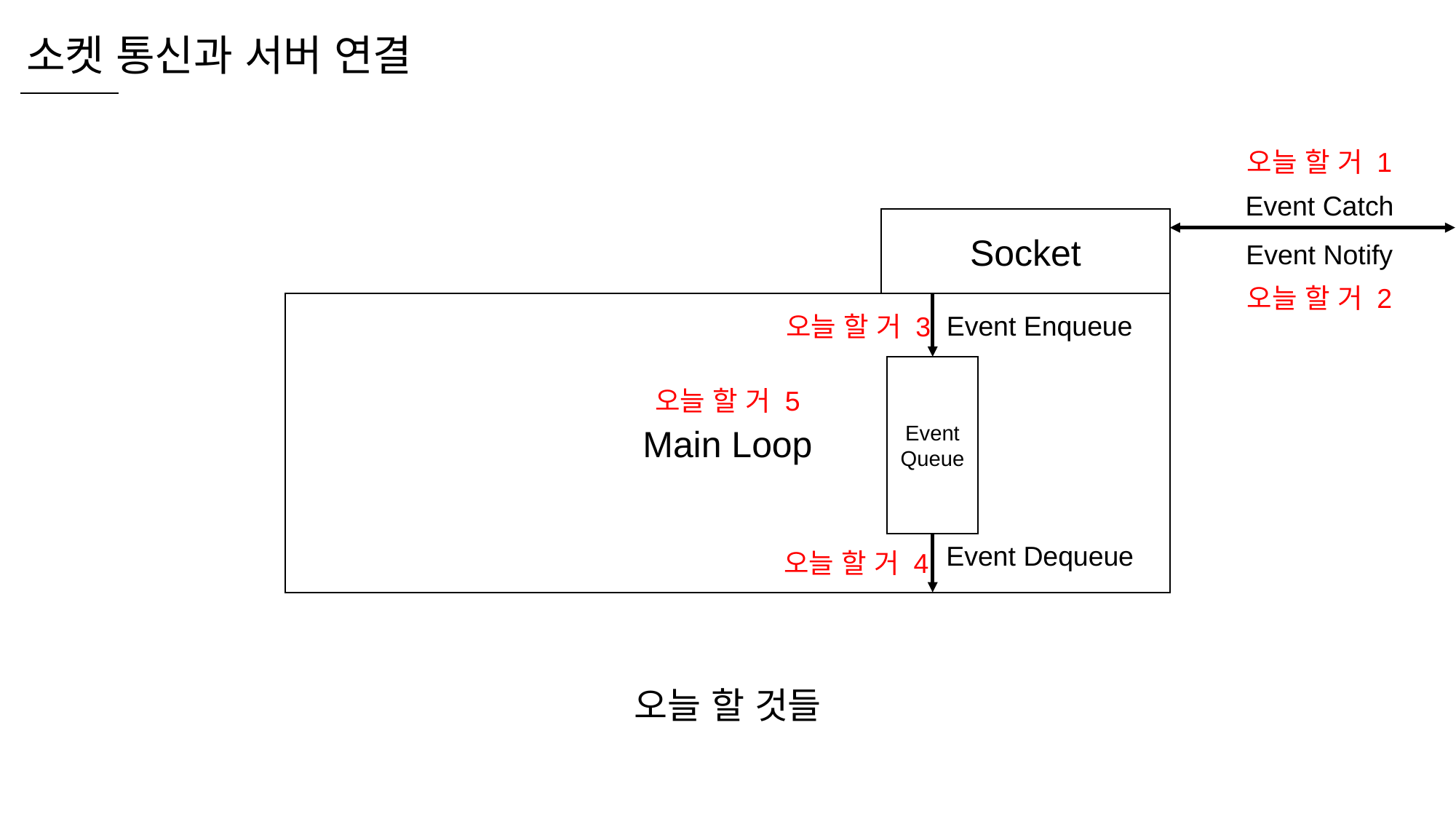

소켓 통신과 서버 연결
오늘 할 거 1
Event Catch
Socket
Event Notify
오늘 할 거 2
Main Loop
Event Enqueue
오늘 할 거 3
Event
Queue
오늘 할 거 5
Event Dequeue
오늘 할 거 4
오늘 할 것들